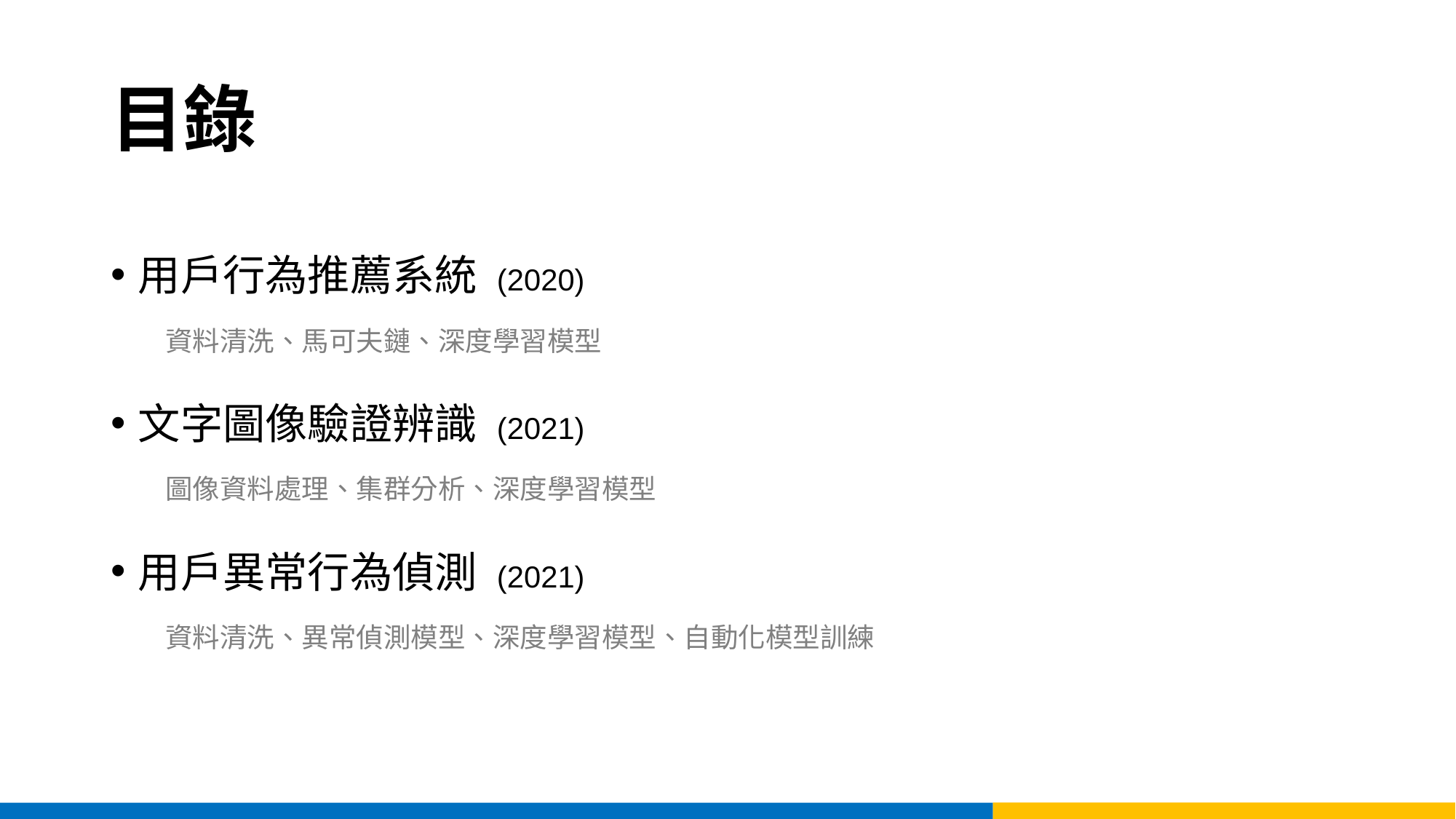

# 目錄
用戶行為推薦系統 (2020)
資料清洗、馬可夫鏈、深度學習模型
文字圖像驗證辨識 (2021)
圖像資料處理、集群分析、深度學習模型
用戶異常行為偵測 (2021)
資料清洗、異常偵測模型、深度學習模型、自動化模型訓練